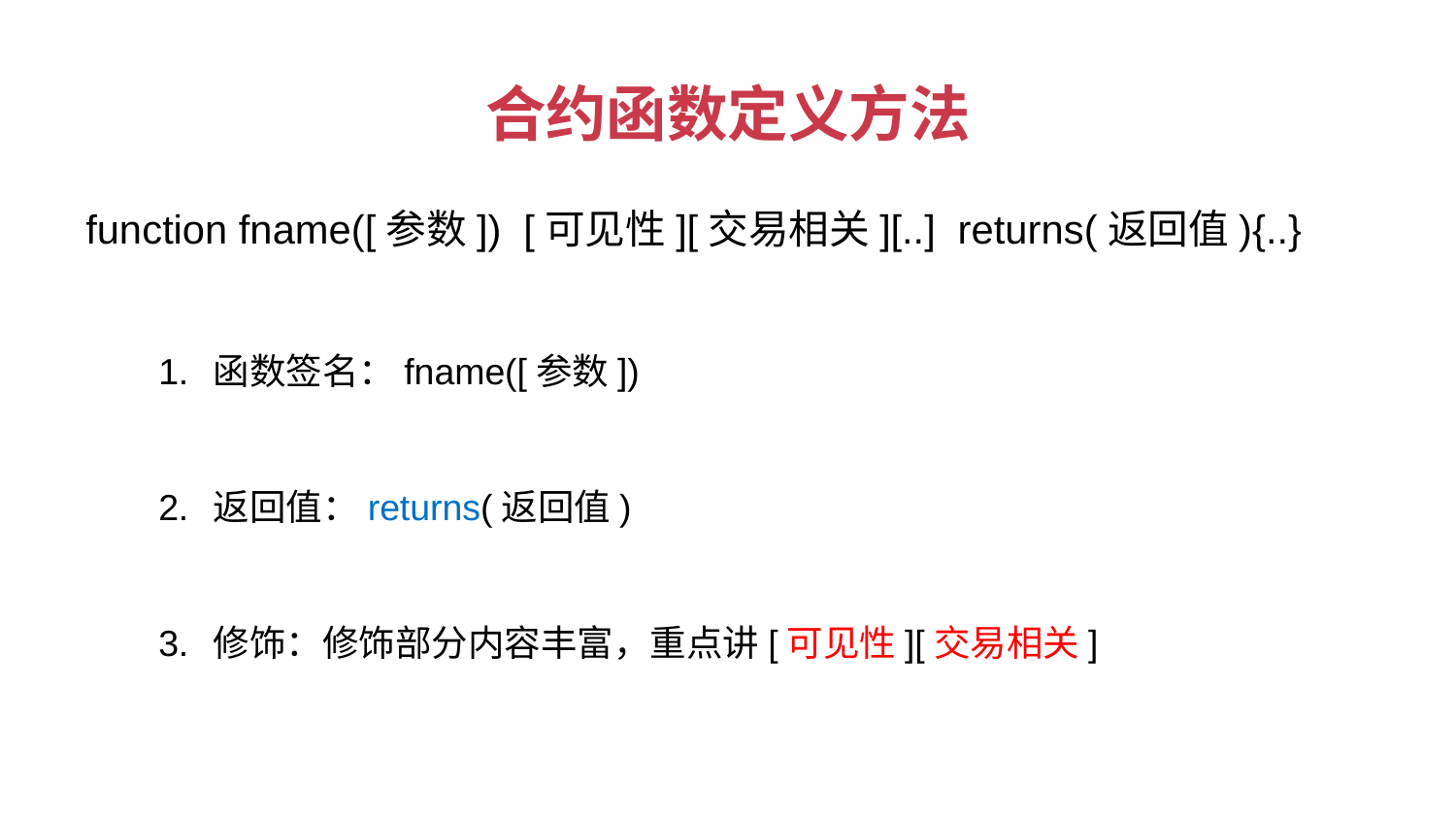

合约函数定义方法
function fname([参数])  [可见性][交易相关][..]  returns(返回值){..}

函数签名：fname([参数])

返回值：returns(返回值)

修饰：修饰部分内容丰富，重点讲[可见性][交易相关]